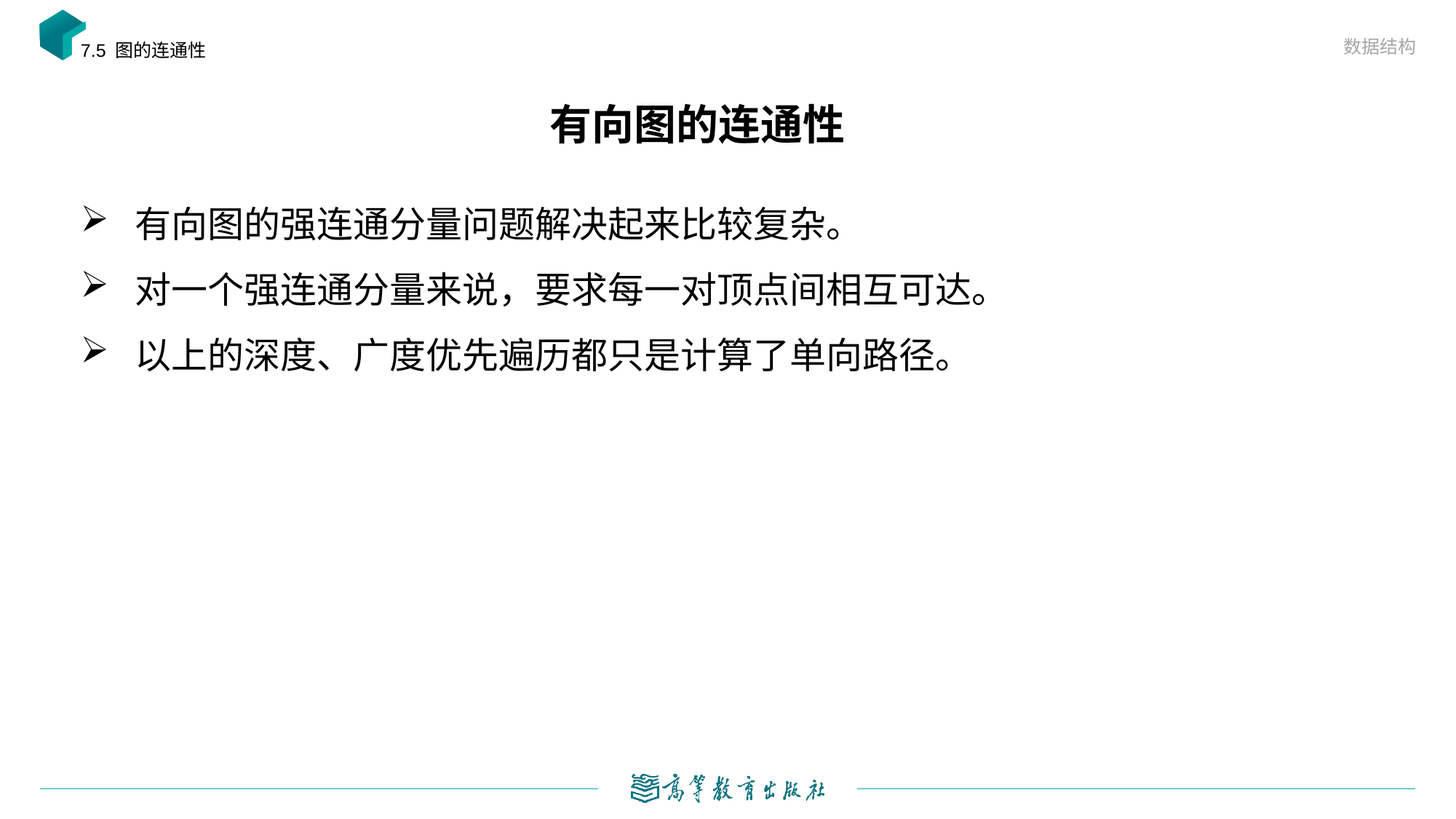

数据结构
7.5 图的连通性

# 有向图的连通性
有向图的强连通分量问题解决起来比较复杂。
对一个强连通分量来说，要求每一对顶点间相互可达。
以上的深度、广度优先遍历都只是计算了单向路径。